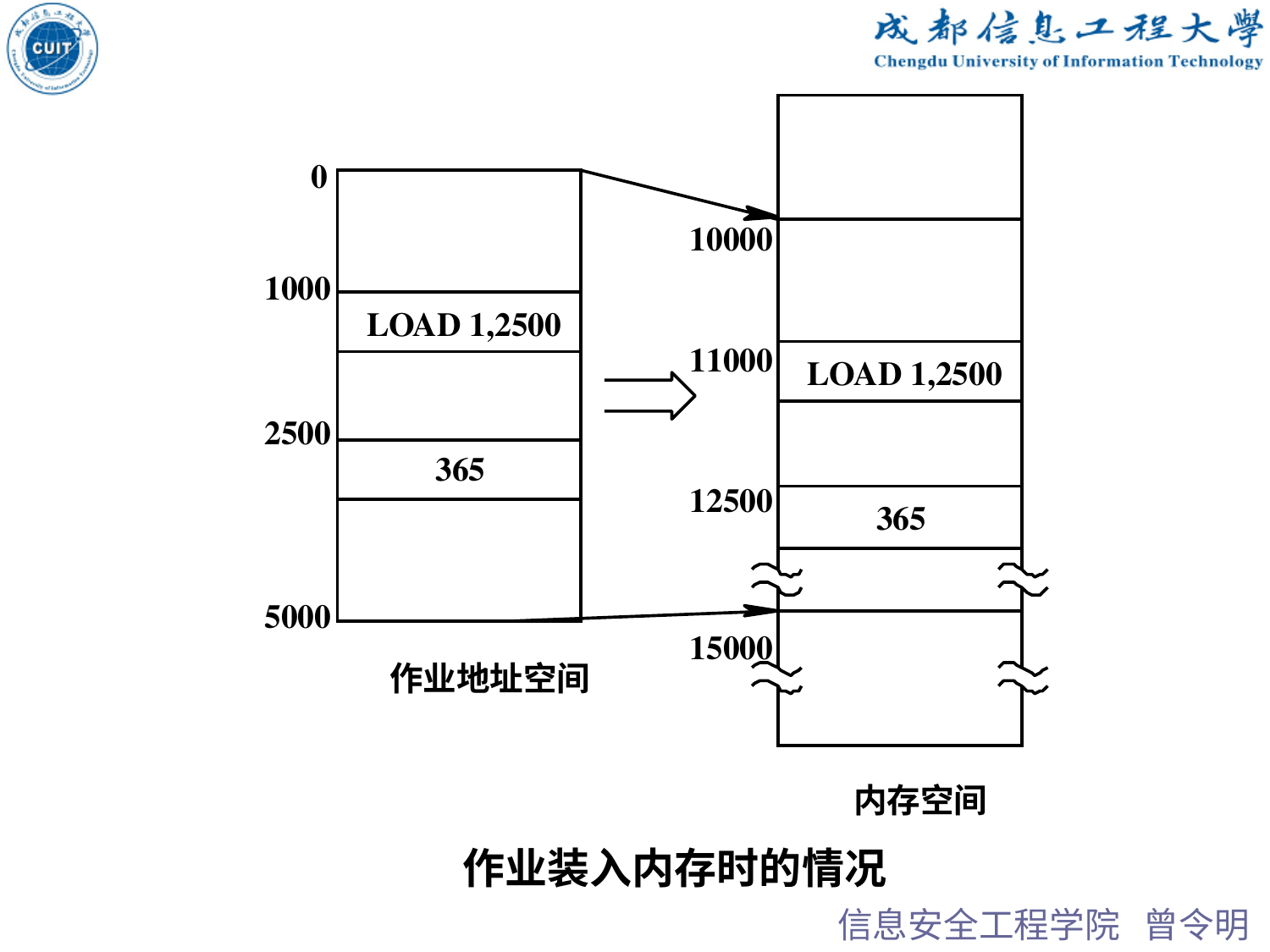

0

10000

1000

LOAD 1,2500
11000

LOAD 1,2500

2500

365
12500

365

5000

15000
作业地址空间

内存空间
  作业装入内存时的情况